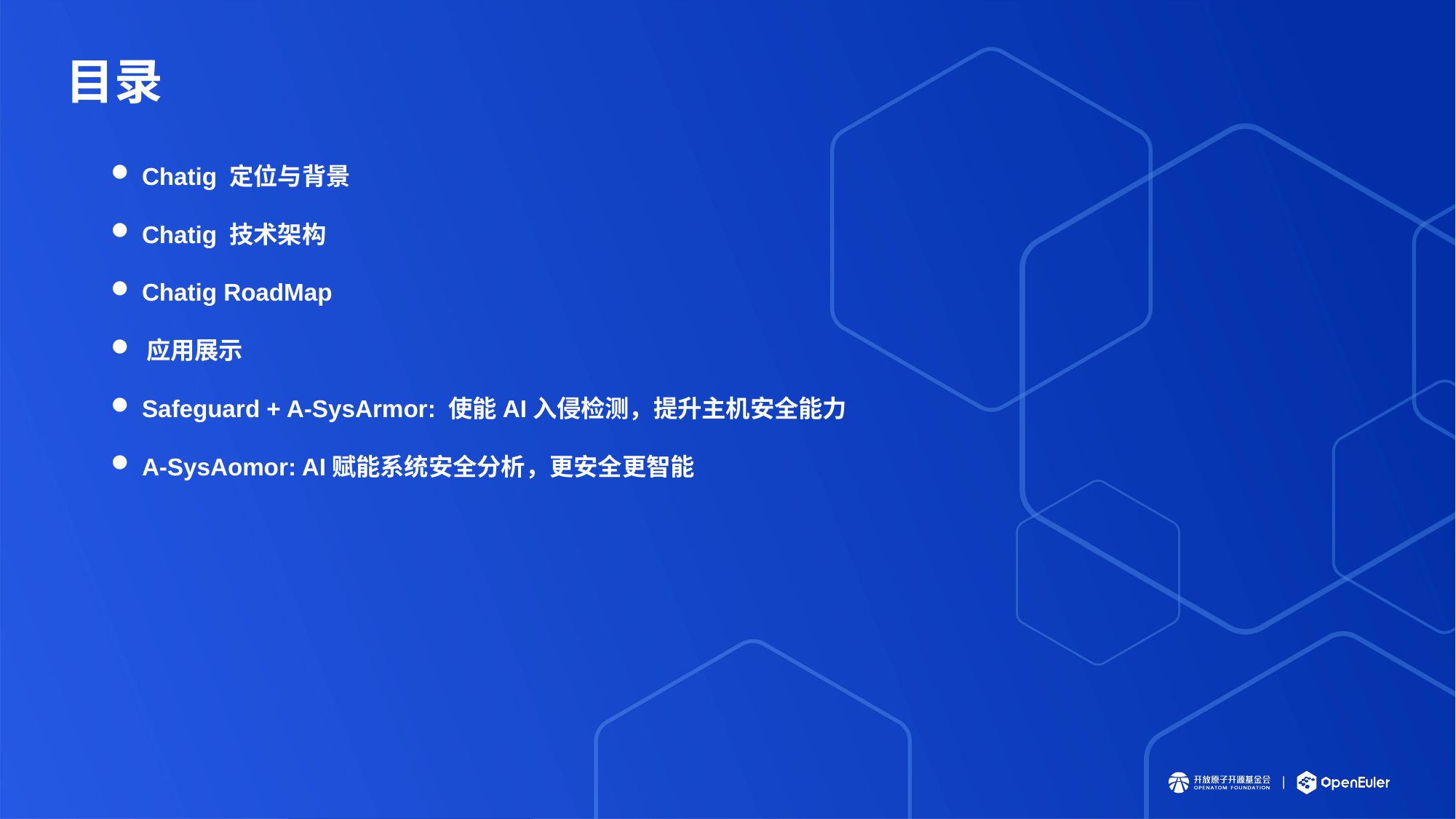

# 目录
 Chatig 定位与背景
 Chatig 技术架构
 Chatig RoadMap
 应用展示
 Safeguard + A-SysArmor: 使能AI入侵检测，提升主机安全能力
 A-SysAomor: AI赋能系统安全分析，更安全更智能